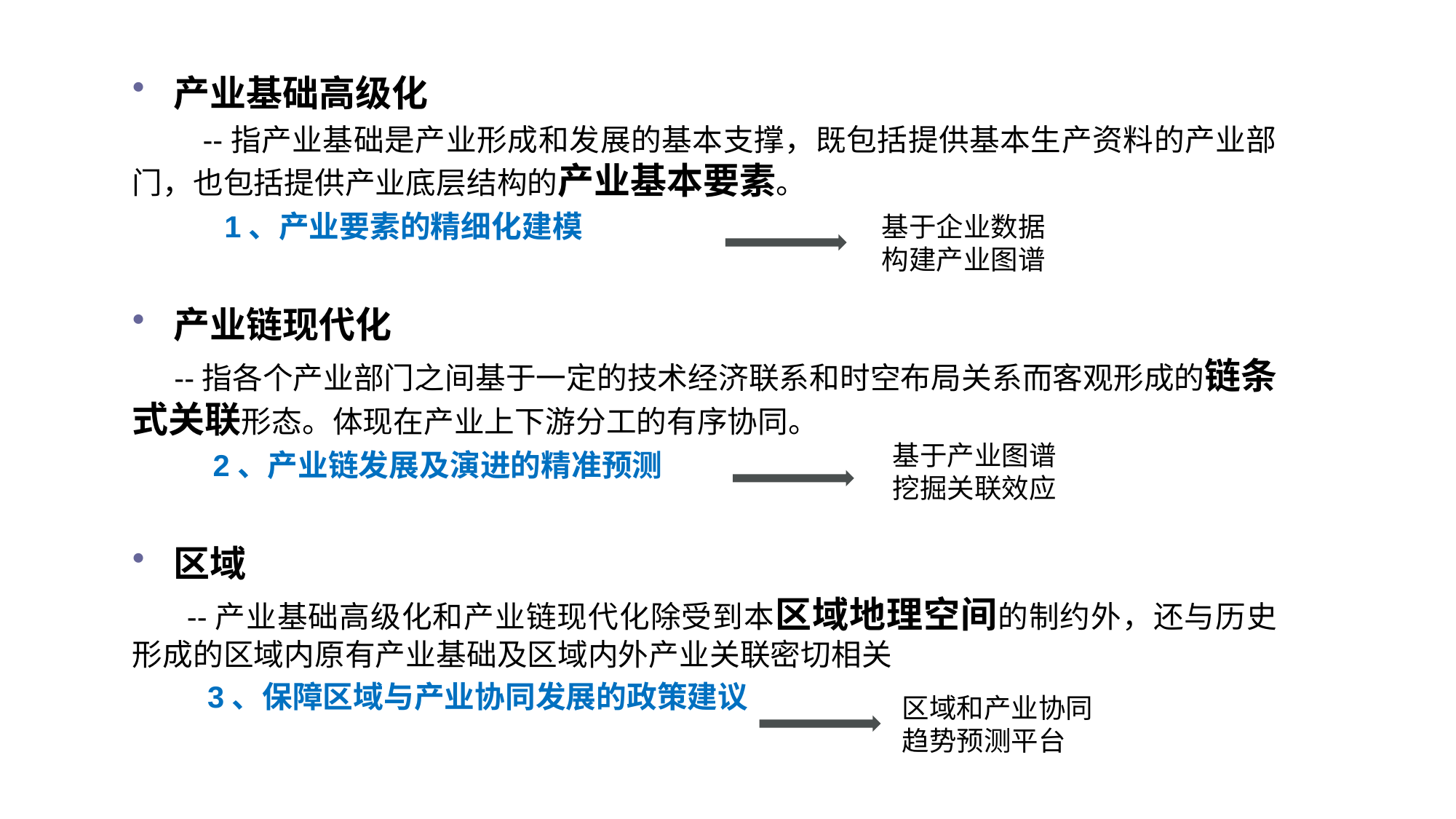

产业基础高级化
        --指产业基础是产业形成和发展的基本支撑，既包括提供基本生产资料的产业部门，也包括提供产业底层结构的产业基本要素。
           1、产业要素的精细化建模

产业链现代化
     --指各个产业部门之间基于一定的技术经济联系和时空布局关系而客观形成的链条式关联形态。体现在产业上下游分工的有序协同。
            2、产业链发展及演进的精准预测

区域
      --产业基础高级化和产业链现代化除受到本区域地理空间的制约外，还与历史形成的区域内原有产业基础及区域内外产业关联密切相关
         3、保障区域与产业协同发展的政策建议

基于企业数据构建产业图谱

基于产业图谱挖掘关联效应

区域和产业协同趋势预测平台